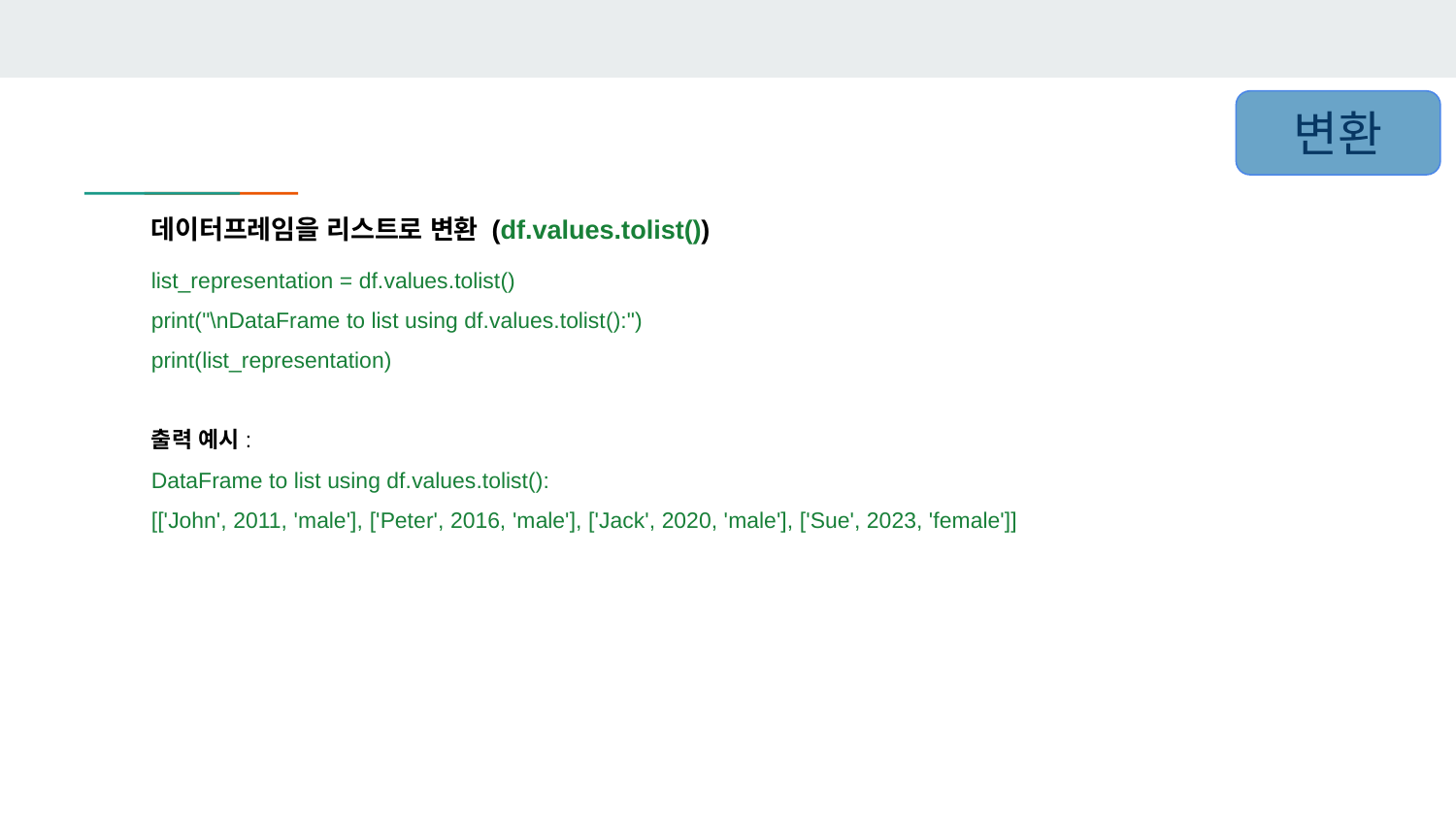

변환
데이터프레임을 리스트로 변환 (df.values.tolist())
list_representation = df.values.tolist()
print("\nDataFrame to list using df.values.tolist():")
print(list_representation)

출력 예시:
DataFrame to list using df.values.tolist():
[['John', 2011, 'male'], ['Peter', 2016, 'male'], ['Jack', 2020, 'male'], ['Sue', 2023, 'female']]